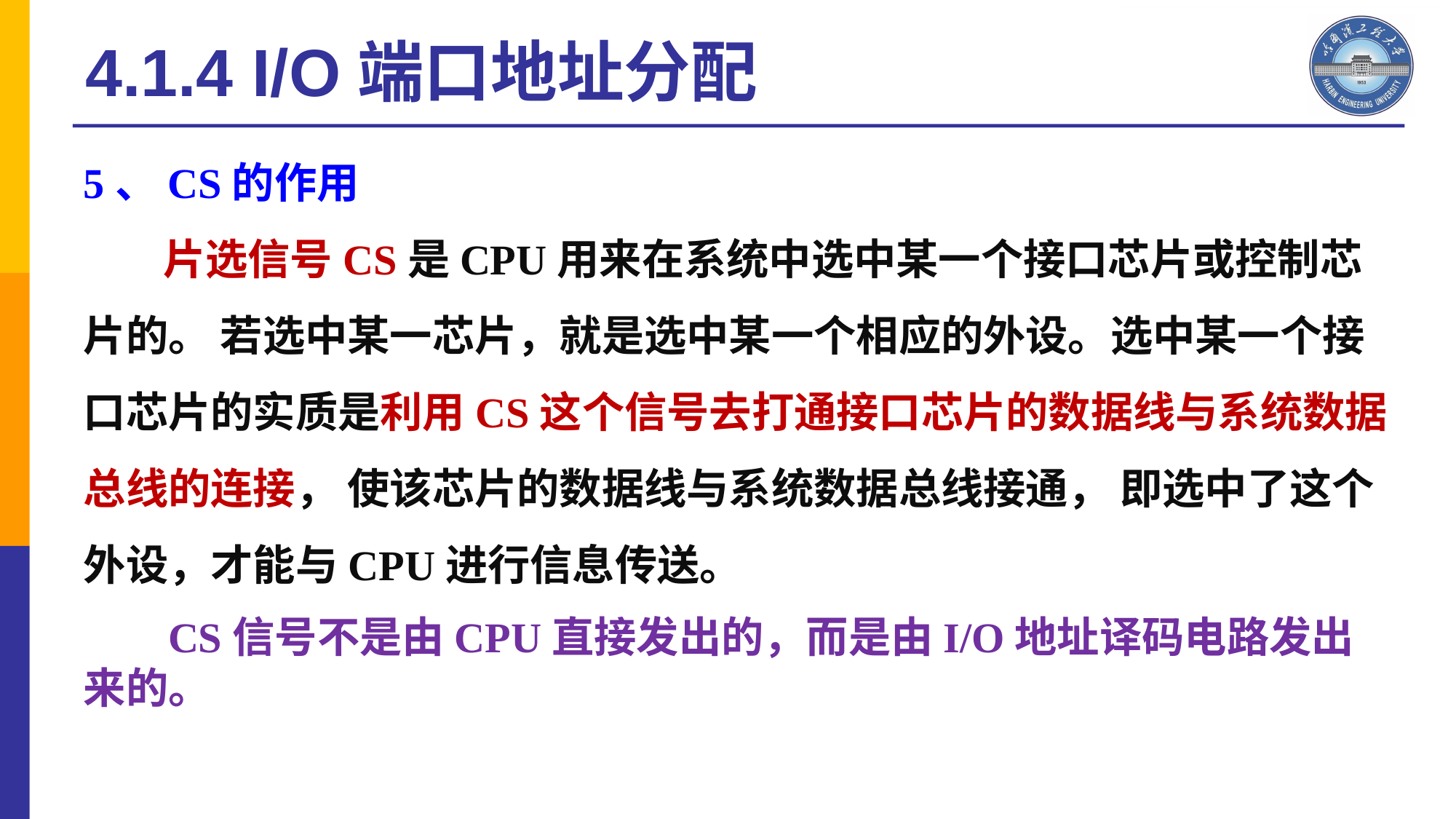

4.1.4 I/O端口地址分配
5、CS的作用
  片选信号CS是CPU用来在系统中选中某一个接口芯片或控制芯片的。 若选中某一芯片，就是选中某一个相应的外设。选中某一个接口芯片的实质是利用CS这个信号去打通接口芯片的数据线与系统数据总线的连接， 使该芯片的数据线与系统数据总线接通， 即选中了这个外设，才能与CPU进行信息传送。
        CS信号不是由CPU直接发出的，而是由I/O地址译码电路发出来的。